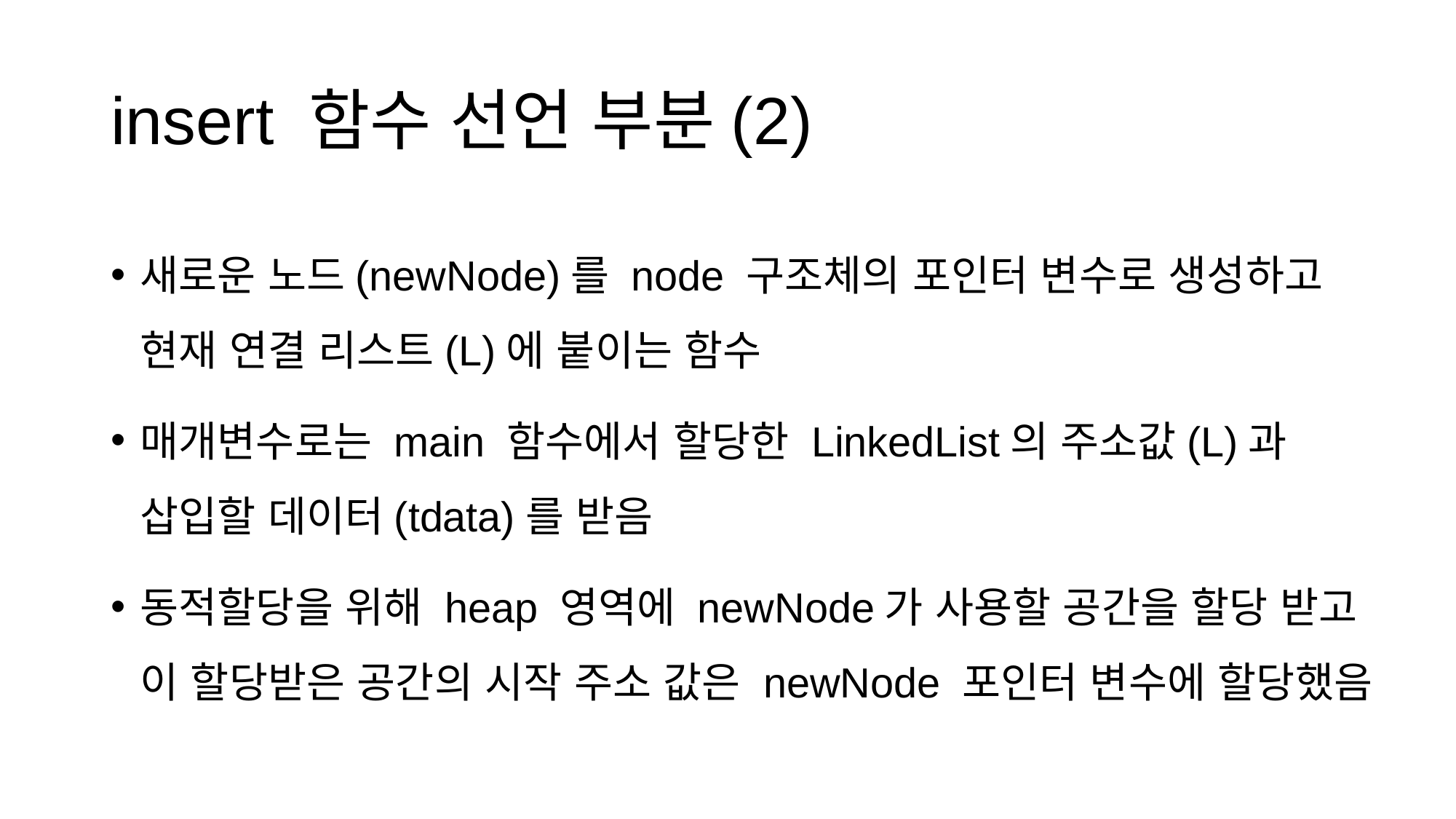

# insert 함수 선언 부분(2)
새로운 노드(newNode)를 node 구조체의 포인터 변수로 생성하고 현재 연결 리스트(L)에 붙이는 함수
매개변수로는 main 함수에서 할당한 LinkedList의 주소값(L)과 삽입할 데이터(tdata)를 받음
동적할당을 위해 heap 영역에 newNode가 사용할 공간을 할당 받고 이 할당받은 공간의 시작 주소 값은 newNode 포인터 변수에 할당했음